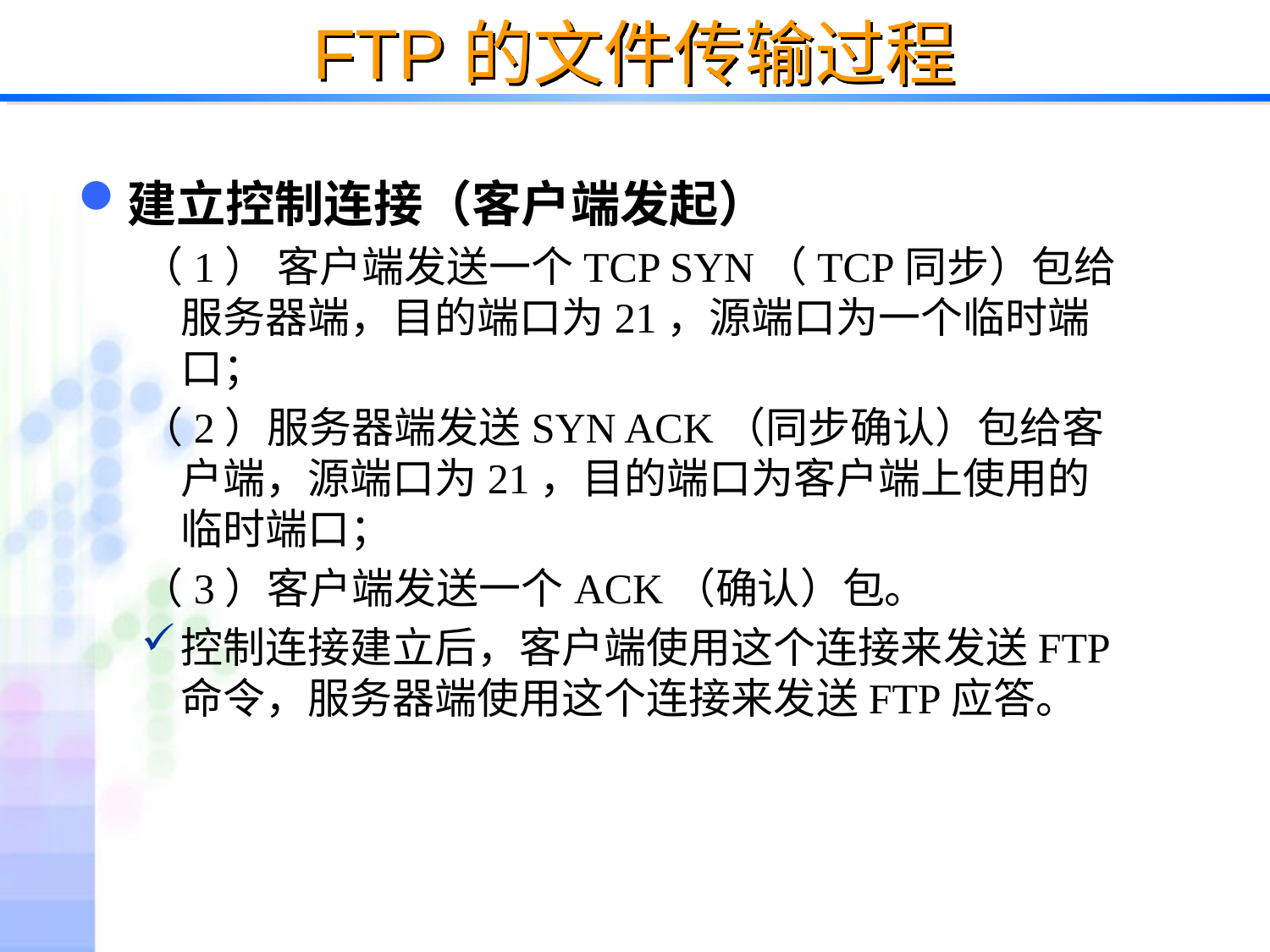

# FTP的文件传输过程
建立控制连接（客户端发起）
（1） 客户端发送一个TCP SYN（TCP同步）包给服务器端，目的端口为21，源端口为一个临时端口；
（2）服务器端发送SYN ACK（同步确认）包给客户端，源端口为21，目的端口为客户端上使用的临时端口；
（3）客户端发送一个ACK（确认）包。
控制连接建立后，客户端使用这个连接来发送FTP命令，服务器端使用这个连接来发送FTP应答。